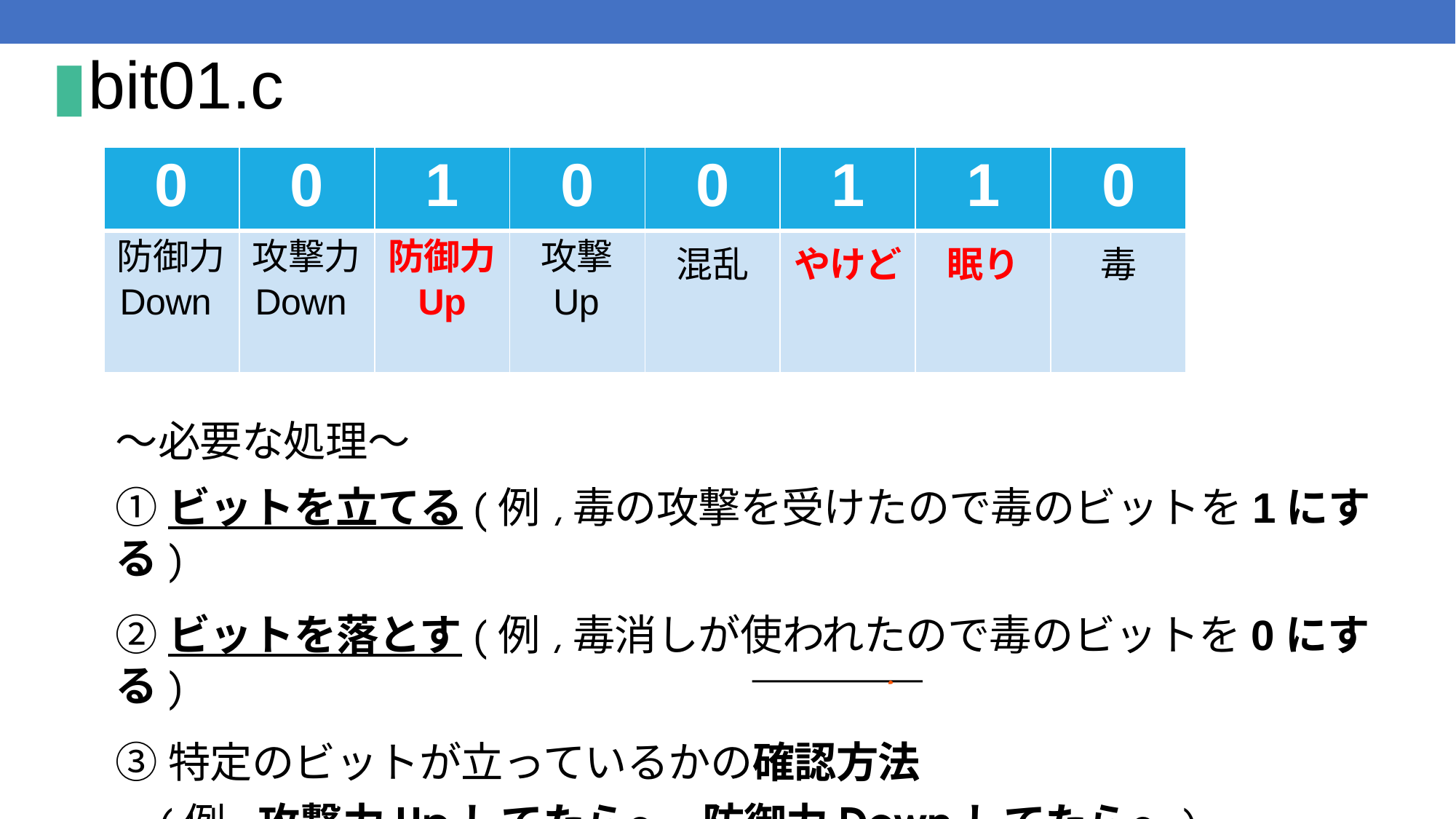

# ▮bit01.c
| 0 | 0 | 1 | 0 | 0 | 1 | 1 | 0 |
| --- | --- | --- | --- | --- | --- | --- | --- |
| 防御力 Down | 攻撃力 Down | 防御力 Up | 攻撃 Up | 混乱 | やけど | 眠り | 毒 |
～必要な処理～
①ビットを立てる(例,毒の攻撃を受けたので毒のビットを1にする)
②ビットを落とす(例,毒消しが使われたので毒のビットを0にする)
③特定のビットが立っているかの確認方法
(例,攻撃力Upしてたら～,防御力Downしてたら～)